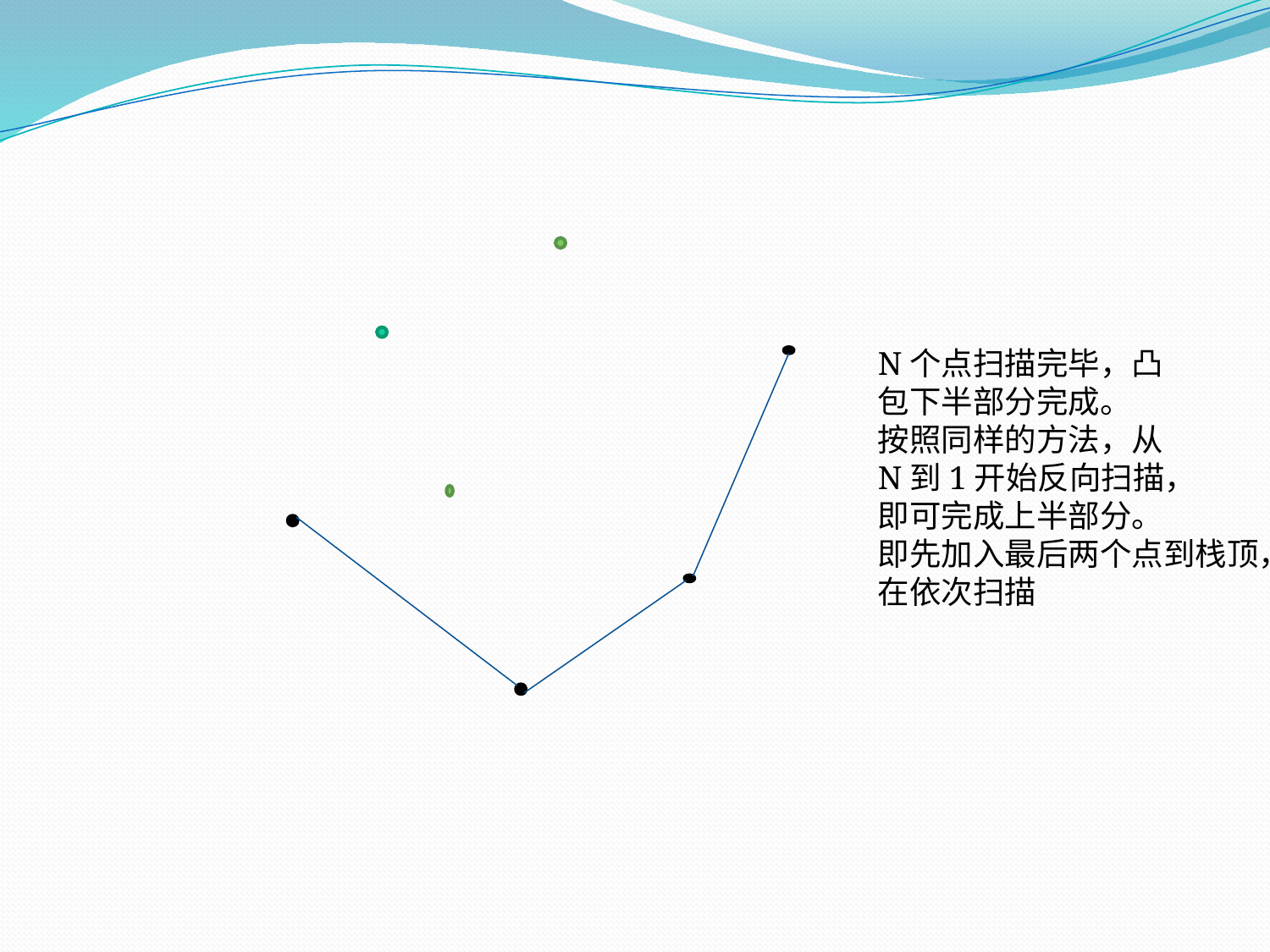

N个点扫描完毕，凸
包下半部分完成。
按照同样的方法，从
N到1开始反向扫描，
即可完成上半部分。
即先加入最后两个点到栈顶，
在依次扫描